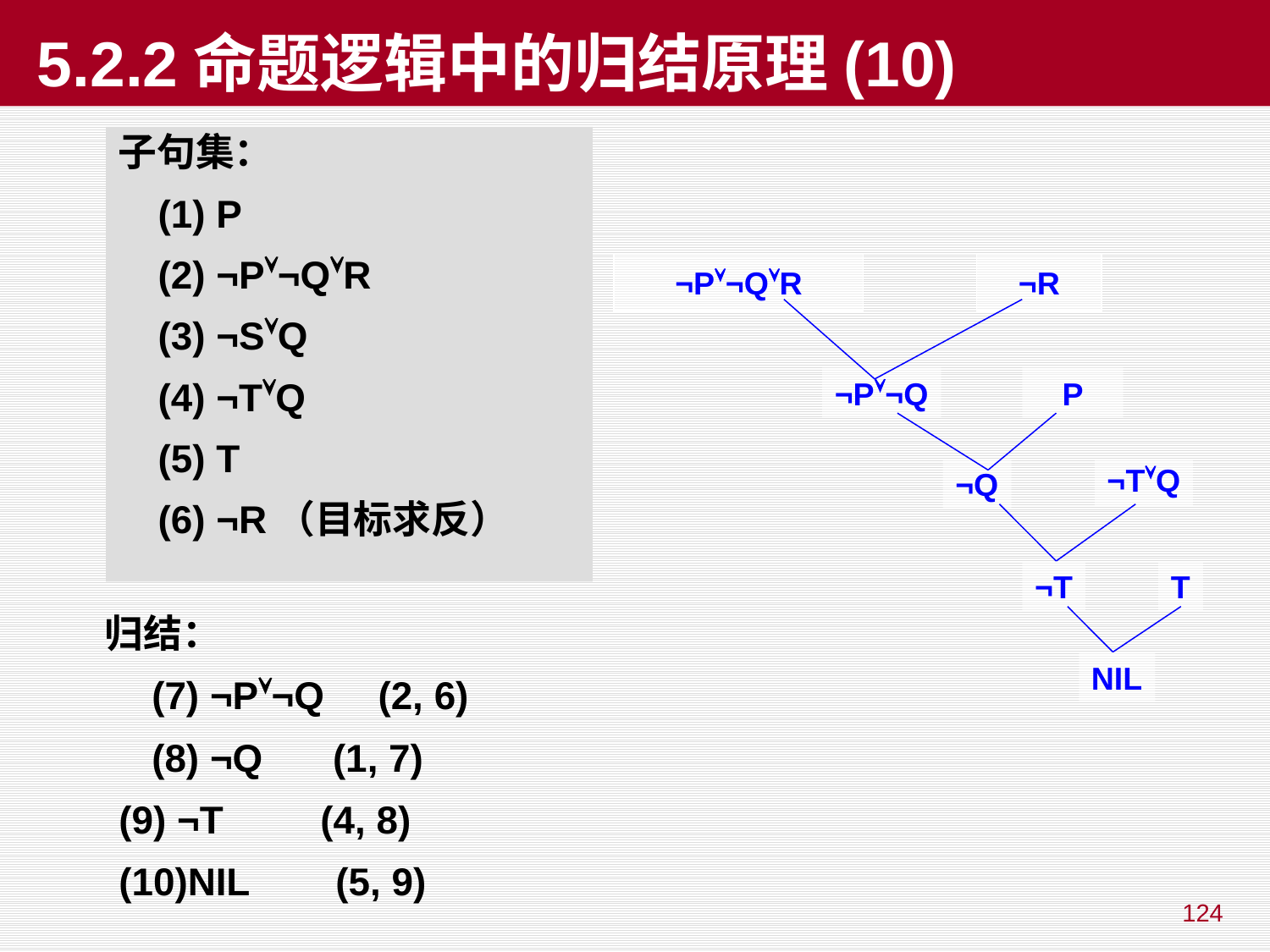

# 5.2.2命题逻辑中的归结原理(10)
子句集：
	(1) P
	(2) ¬P∨¬Q∨R
	(3) ¬S∨Q
	(4) ¬T∨Q
	(5) T
	(6) ¬R（目标求反）
¬P∨¬Q∨R
¬R

¬P∨¬Q
P

¬Q
¬T∨Q

¬T
T

NIL
 归结：
	(7) ¬P∨¬Q     (2, 6)
	(8) ¬Q 	     (1, 7)
   (9) ¬T         (4, 8)
   (10)NIL        (5, 9)
124